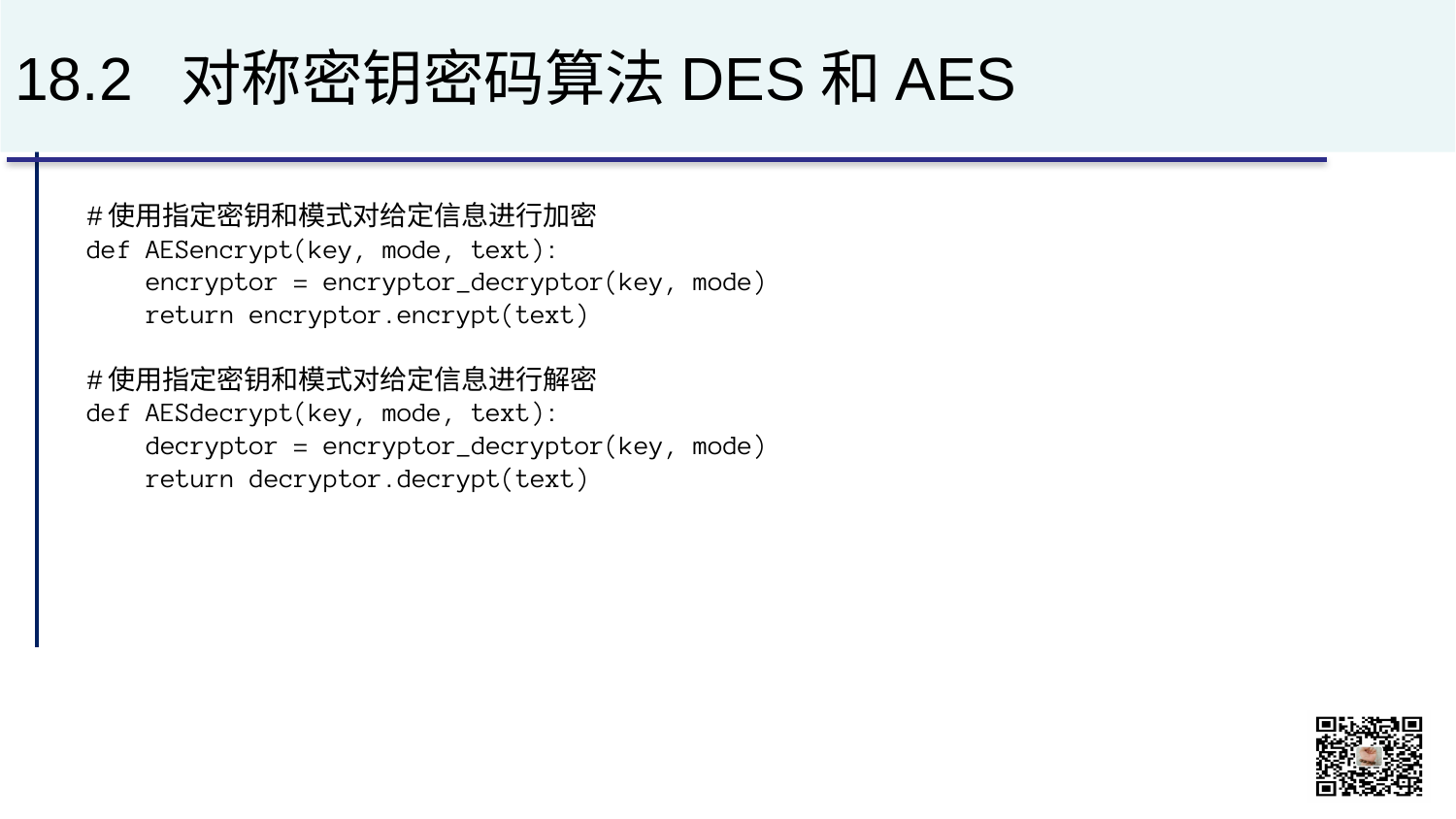

# 18.2  对称密钥密码算法DES和AES
#使用指定密钥和模式对给定信息进行加密
def AESencrypt(key, mode, text):
    encryptor = encryptor_decryptor(key, mode)
    return encryptor.encrypt(text)

#使用指定密钥和模式对给定信息进行解密
def AESdecrypt(key, mode, text):
    decryptor = encryptor_decryptor(key, mode)
    return decryptor.decrypt(text)